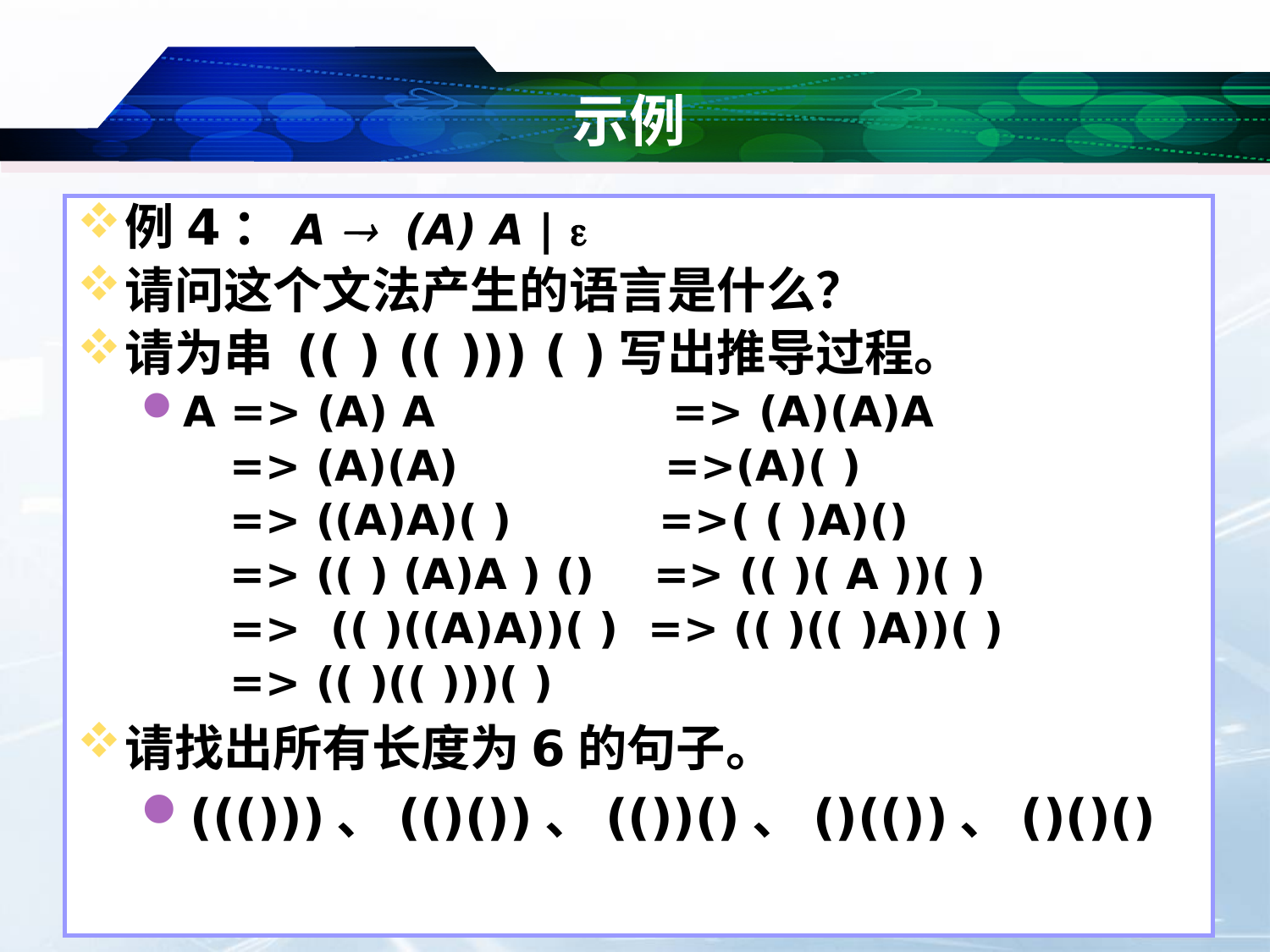

# 示例
例4：A →  (A) A | ε
请问这个文法产生的语言是什么？
请为串 (( ) (( ))) ( )写出推导过程。
A => (A) A                => (A)(A)A
      => (A)(A)              =>(A)( )
      => ((A)A)( )          =>( ( )A)()
      => (( ) (A)A ) ()    => (( )( A ))( )
      =>  (( )((A)A))( )  => (( )(( )A))( )
      => (( )(( )))( )
请找出所有长度为6的句子。
((()))、(()())、(())()、()(())、()()()